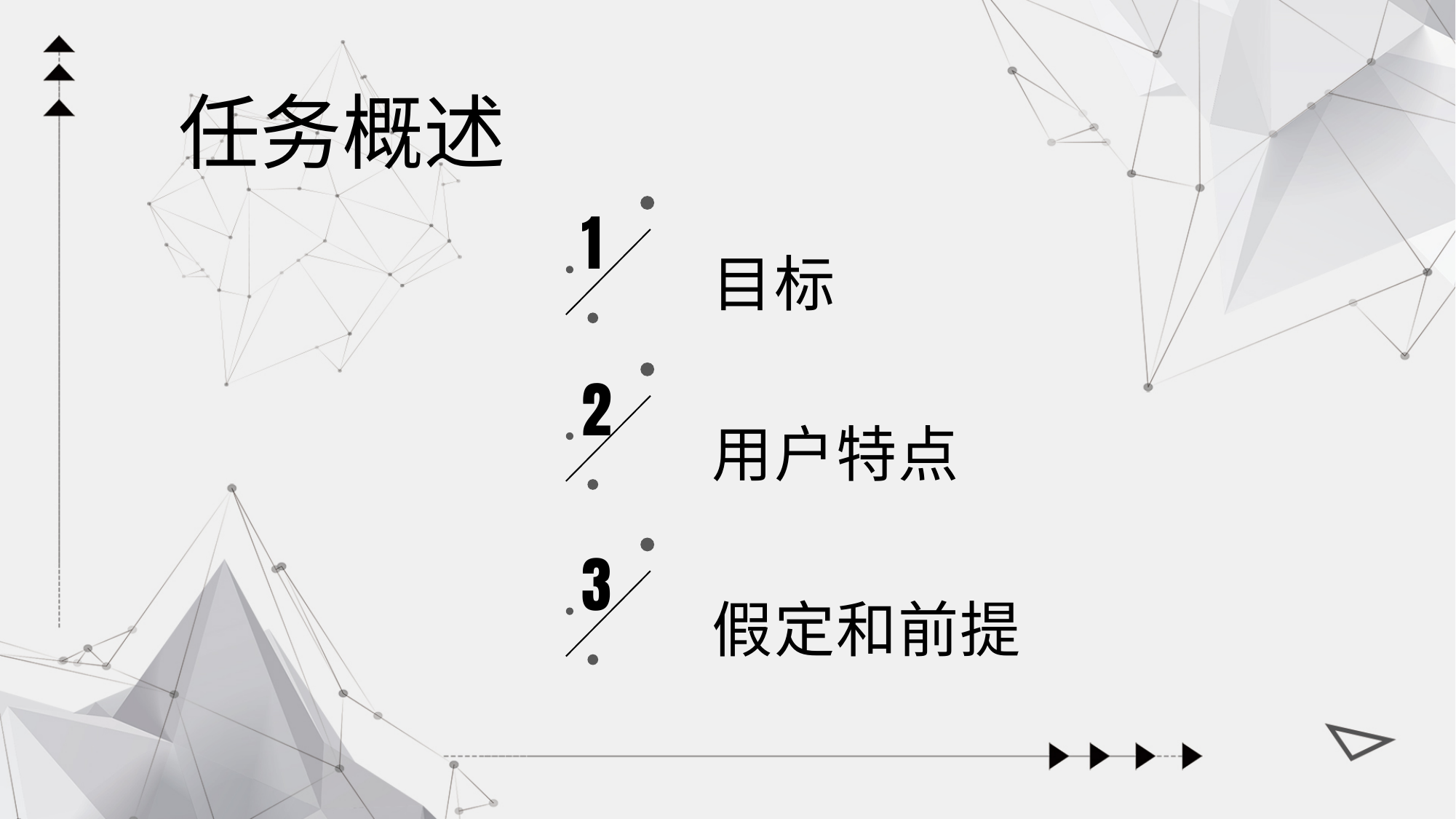

任务概述

1
目标

2

用户特点

3

假定和前提